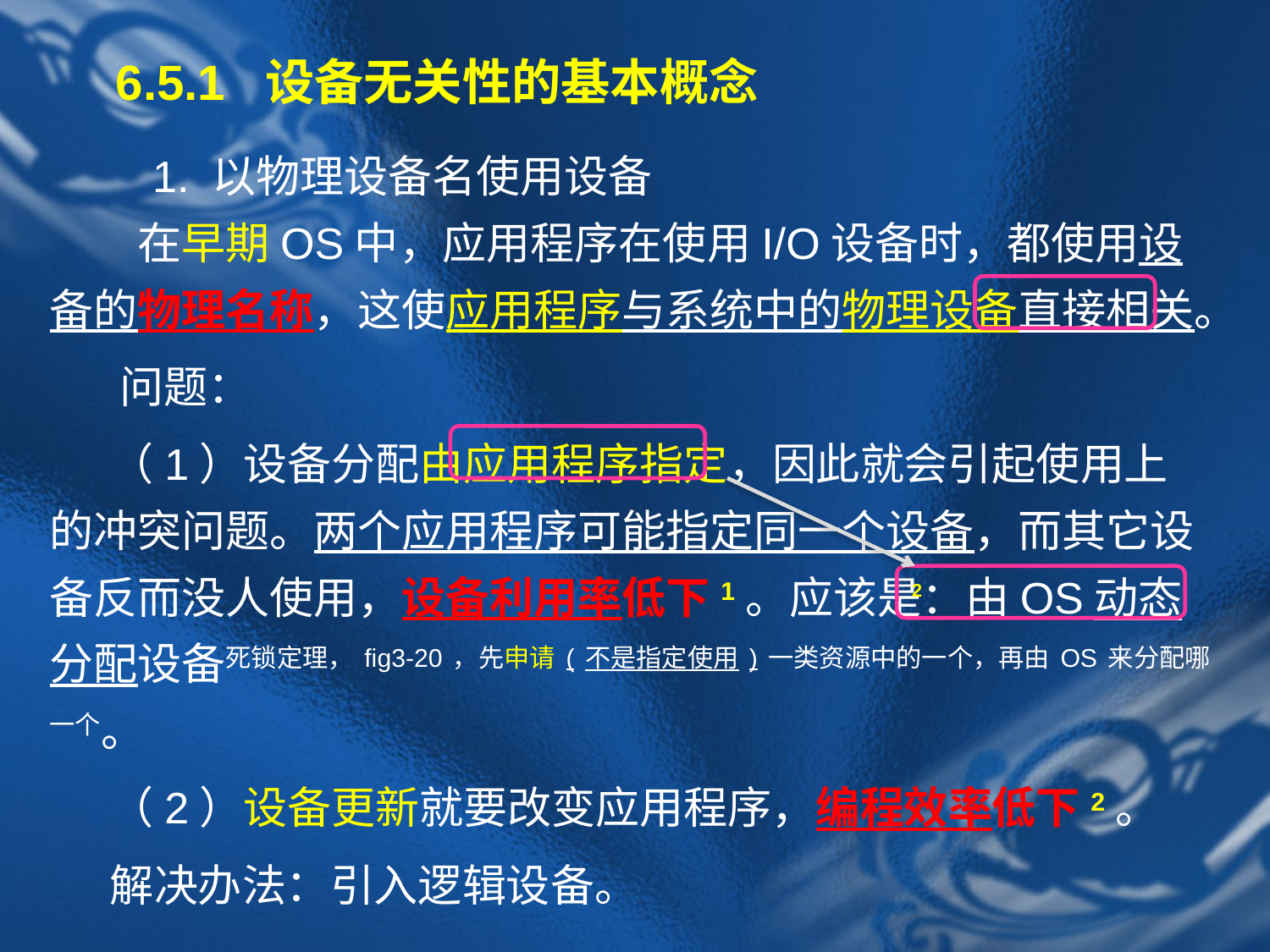

# 6.5.1  设备无关性的基本概念
　　1. 以物理设备名使用设备
　　在早期OS中，应用程序在使用I/O设备时，都使用设备的物理名称，这使应用程序与系统中的物理设备直接相关。
      问题：
     （1）设备分配由应用程序指定，因此就会引起使用上的冲突问题。两个应用程序可能指定同一个设备，而其它设备反而没人使用，设备利用率低下1。应该是：由OS动态分配设备死锁定理，fig3-20，先申请(不是指定使用)一类资源中的一个，再由OS来分配哪一个。
     （2）设备更新就要改变应用程序，编程效率低下2。
     解决办法：引入逻辑设备。

2